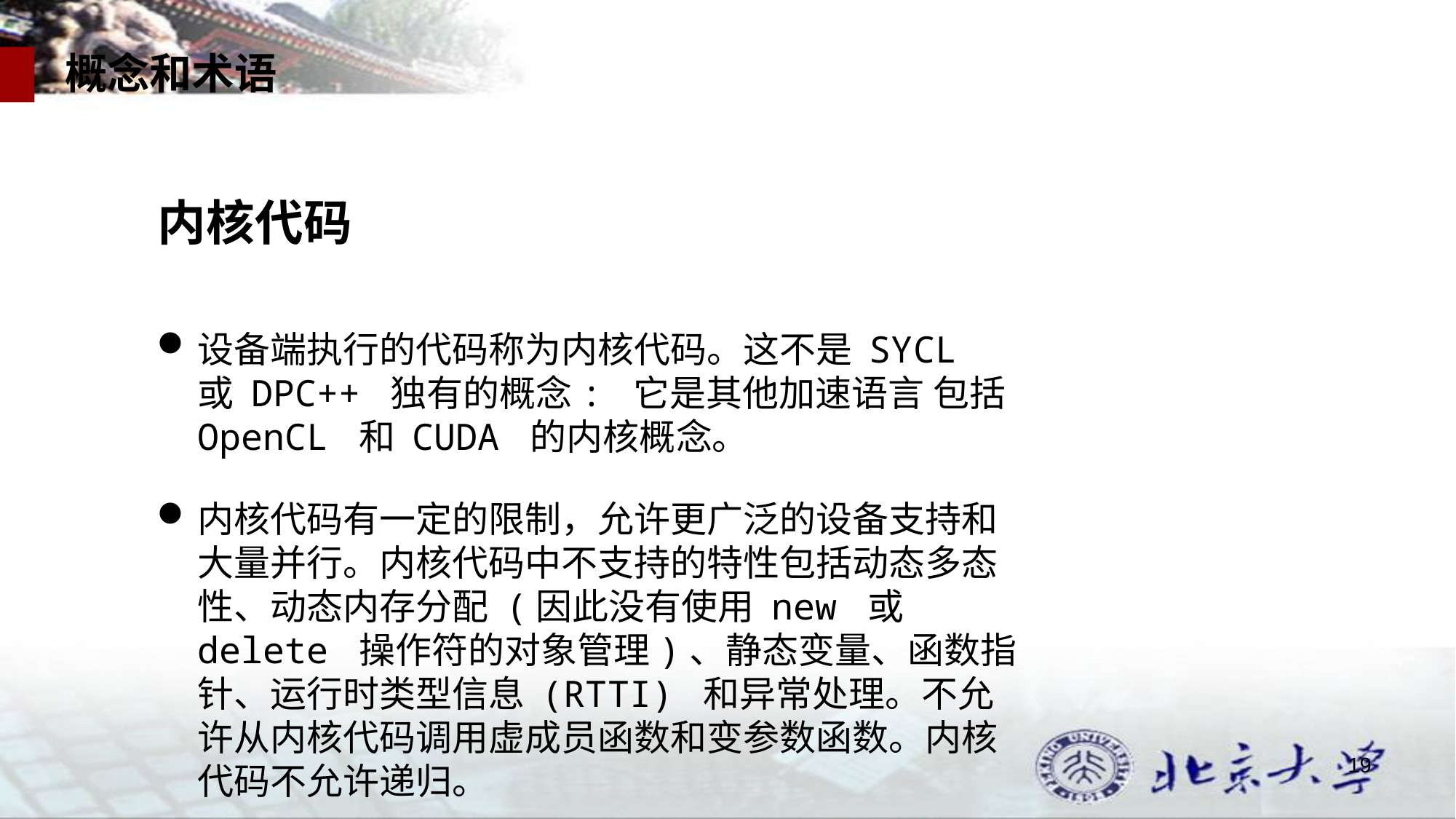

概念和术语

内核代码
设备端执行的代码称为内核代码。这不是 SYCL 或 DPC++ 独有的概念: 它是其他加速语言 包括OpenCL 和 CUDA 的内核概念。
内核代码有一定的限制，允许更广泛的设备支持和大量并行。内核代码中不支持的特性包括动态多态性、动态内存分配 (因此没有使用 new 或 delete 操作符的对象管理)、静态变量、函数指针、运行时类型信息 (RTTI) 和异常处理。不允许从内核代码调用虚成员函数和变参数函数。内核代码不允许递归。
19